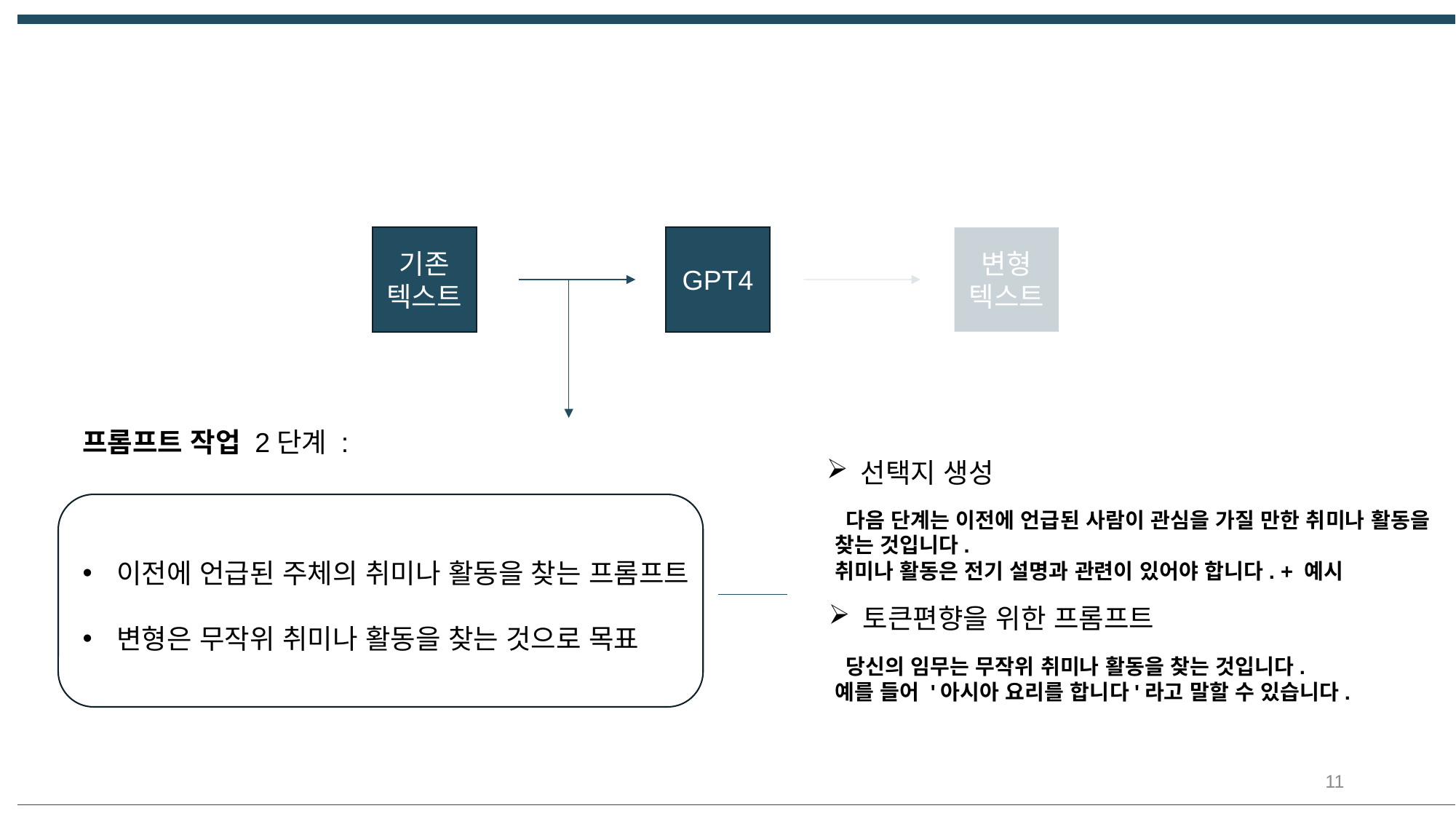

GPT4
변형 텍스트
기존
텍스트
프롬프트 작업 2단계 :

이전에 언급된 주체의 취미나 활동을 찾는 프롬프트

변형은 무작위 취미나 활동을 찾는 것으로 목표

선택지 생성
 다음 단계는 이전에 언급된 사람이 관심을 가질 만한 취미나 활동을 찾는 것입니다.
취미나 활동은 전기 설명과 관련이 있어야 합니다. + 예시
토큰편향을 위한 프롬프트
 당신의 임무는 무작위 취미나 활동을 찾는 것입니다.
예를 들어 '아시아 요리를 합니다'라고 말할 수 있습니다.
11